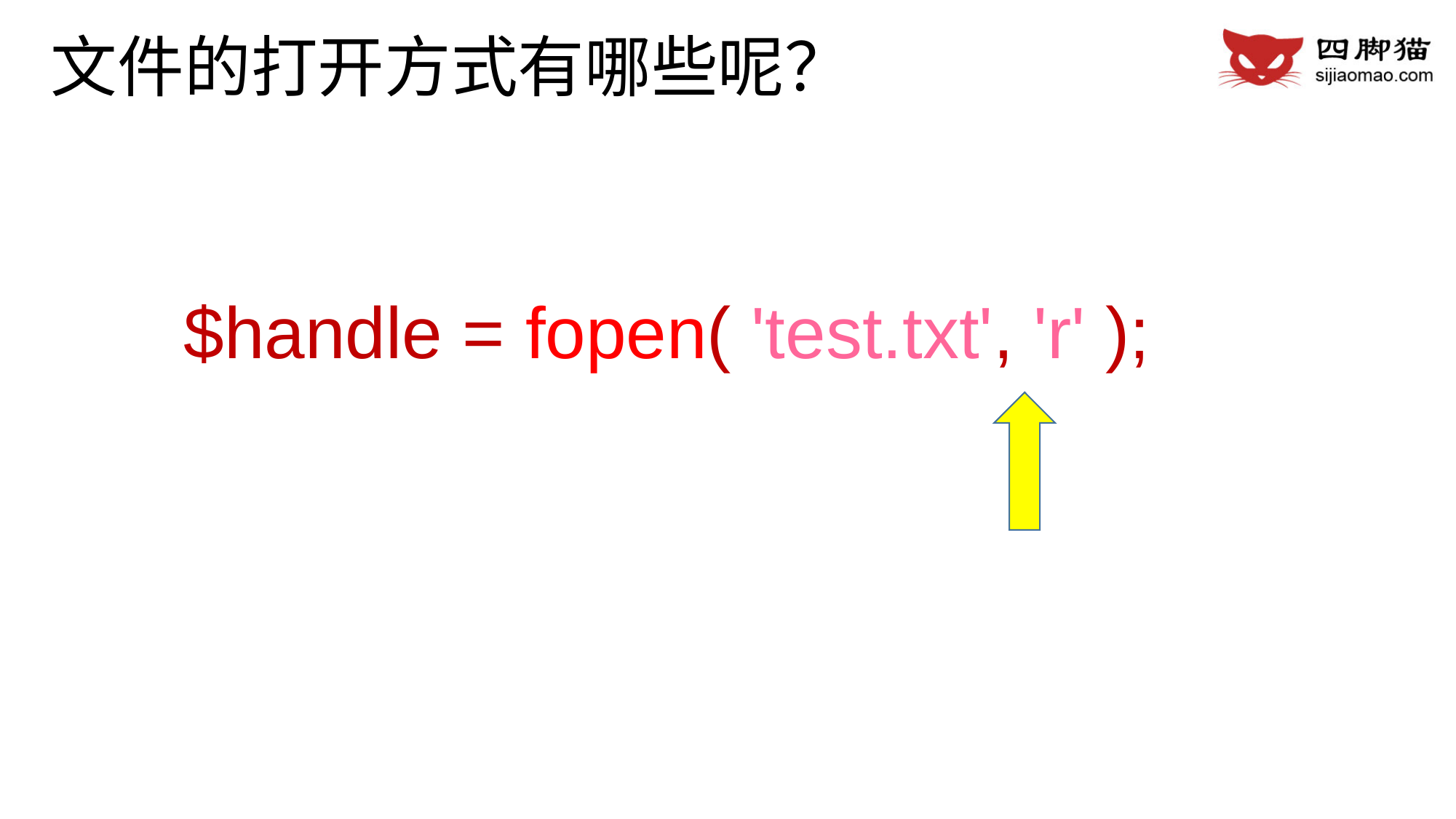

# 文件的打开方式有哪些呢？
$handle = fopen( 'test.txt', 'r' );